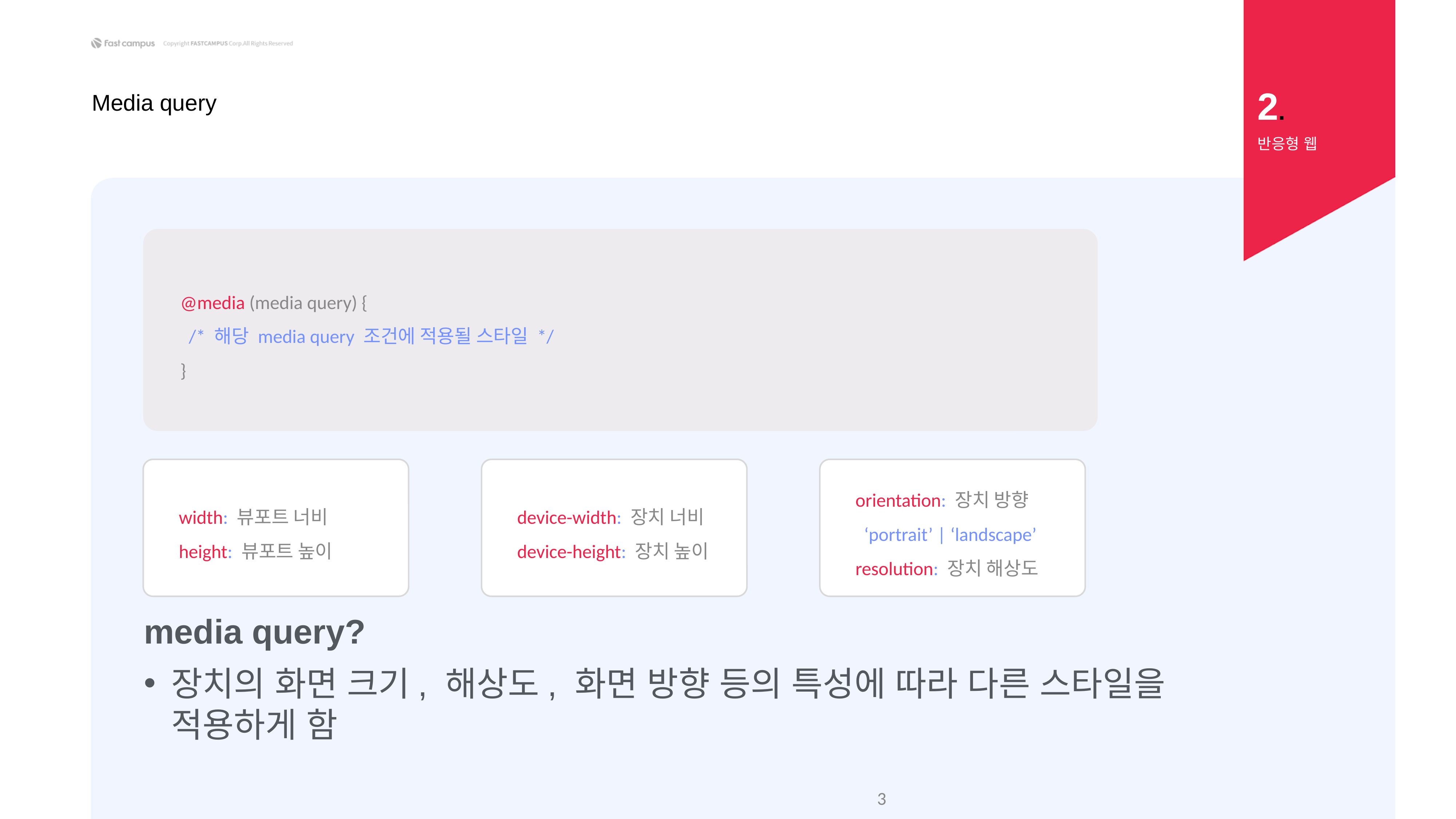

2.
Media query
반응형 웹
@media (media query) {
  /* 해당 media query 조건에 적용될 스타일 */
}
orientation: 장치 방향
  ‘portrait’ | ‘landscape’
resolution: 장치 해상도
width: 뷰포트 너비
height: 뷰포트 높이
device-width: 장치 너비
device-height: 장치 높이
media query?
장치의 화면 크기, 해상도, 화면 방향 등의 특성에 따라 다른 스타일을 적용하게 함

3